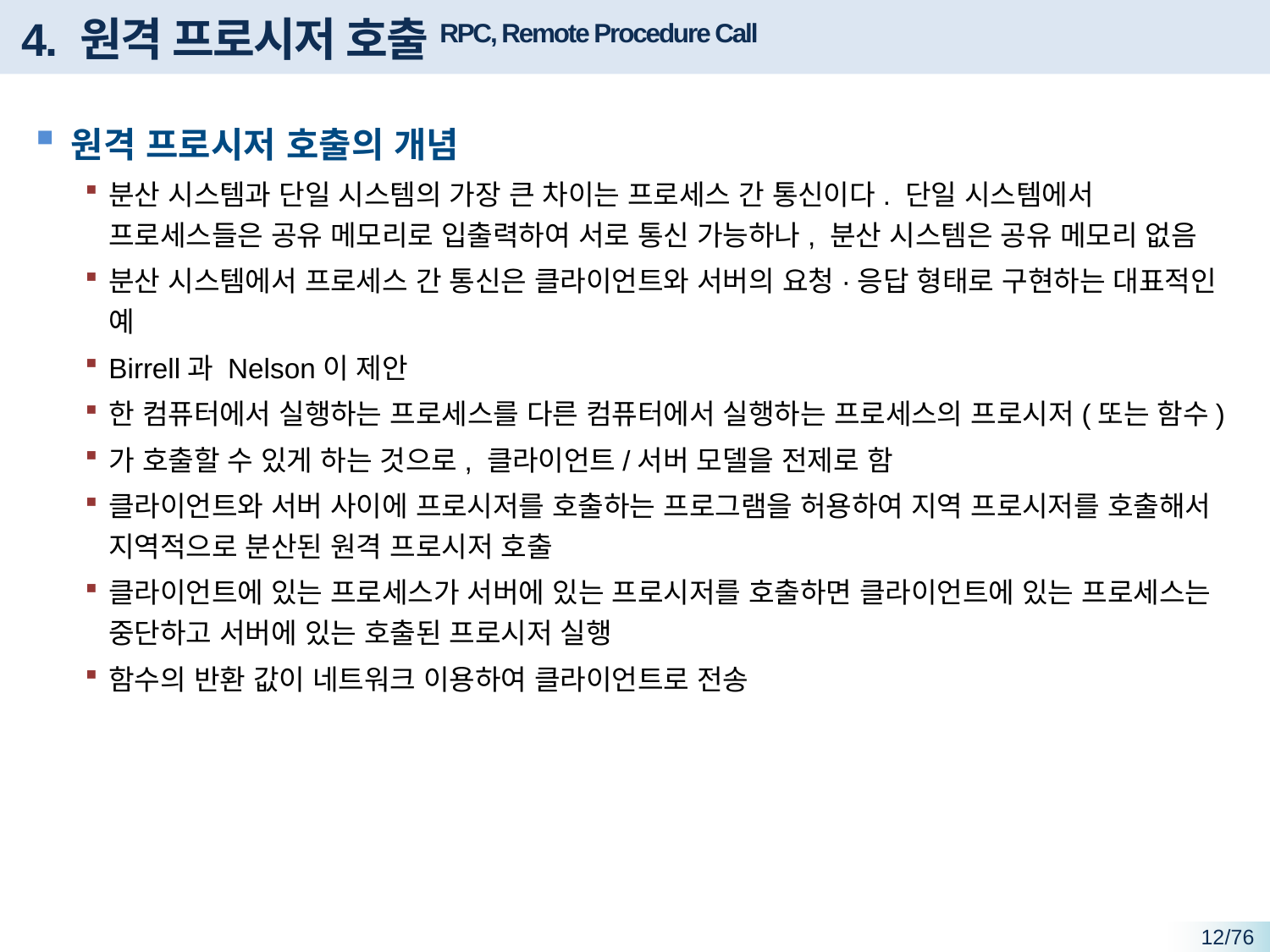

# 4. 원격 프로시저 호출RPC, Remote Procedure Call
원격 프로시저 호출의 개념
분산 시스템과 단일 시스템의 가장 큰 차이는 프로세스 간 통신이다. 단일 시스템에서 프로세스들은 공유 메모리로 입출력하여 서로 통신 가능하나, 분산 시스템은 공유 메모리 없음
분산 시스템에서 프로세스 간 통신은 클라이언트와 서버의 요청·응답 형태로 구현하는 대표적인 예
Birrell과 Nelson이 제안
한 컴퓨터에서 실행하는 프로세스를 다른 컴퓨터에서 실행하는 프로세스의 프로시저(또는 함수)
가 호출할 수 있게 하는 것으로, 클라이언트/서버 모델을 전제로 함
클라이언트와 서버 사이에 프로시저를 호출하는 프로그램을 허용하여 지역 프로시저를 호출해서 지역적으로 분산된 원격 프로시저 호출
클라이언트에 있는 프로세스가 서버에 있는 프로시저를 호출하면 클라이언트에 있는 프로세스는 중단하고 서버에 있는 호출된 프로시저 실행
함수의 반환 값이 네트워크 이용하여 클라이언트로 전송